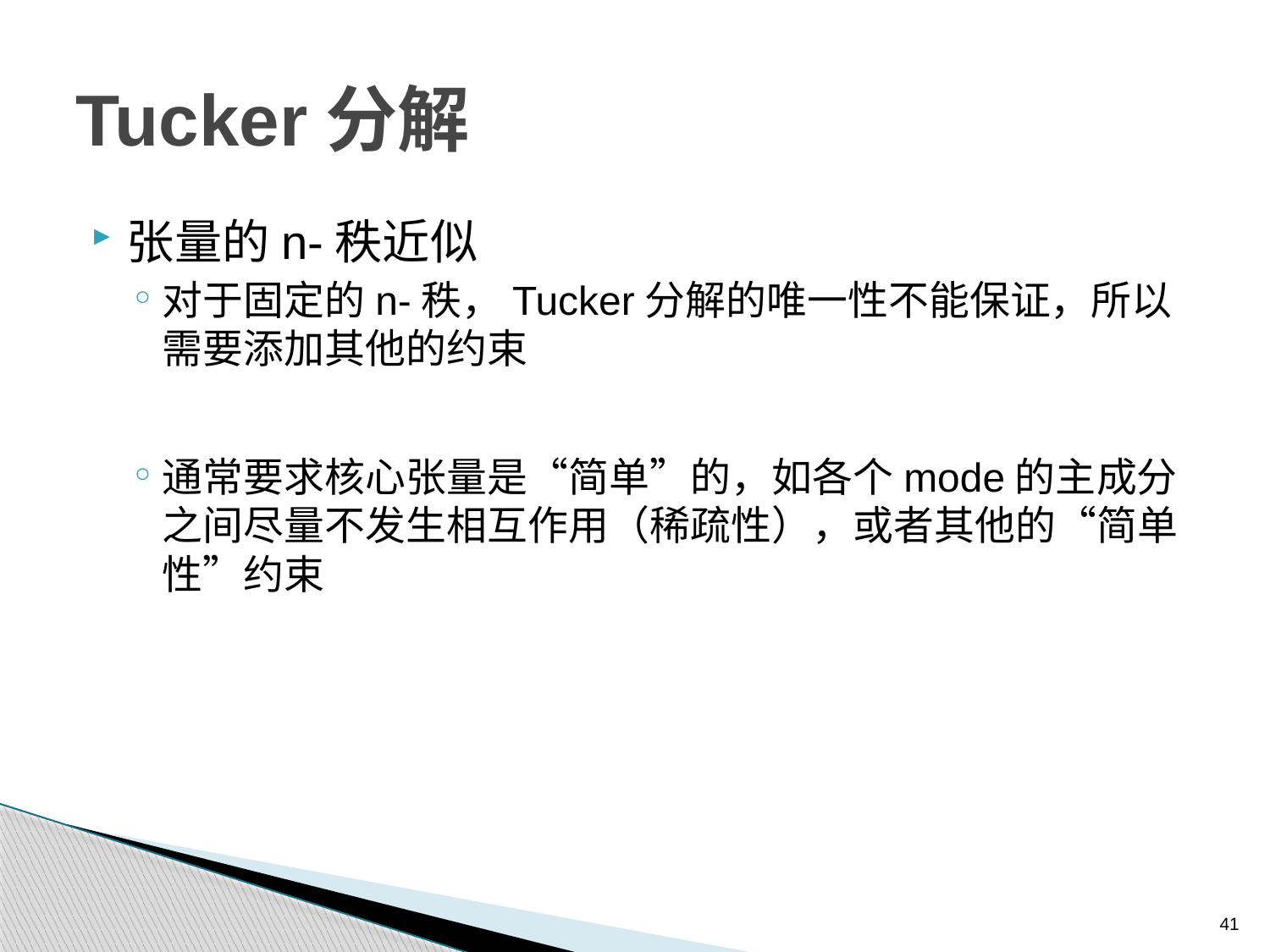

# Tucker分解
张量的n-秩近似
对于固定的n-秩，Tucker分解的唯一性不能保证，所以需要添加其他的约束

通常要求核心张量是“简单”的，如各个mode的主成分之间尽量不发生相互作用（稀疏性），或者其他的“简单性”约束
41